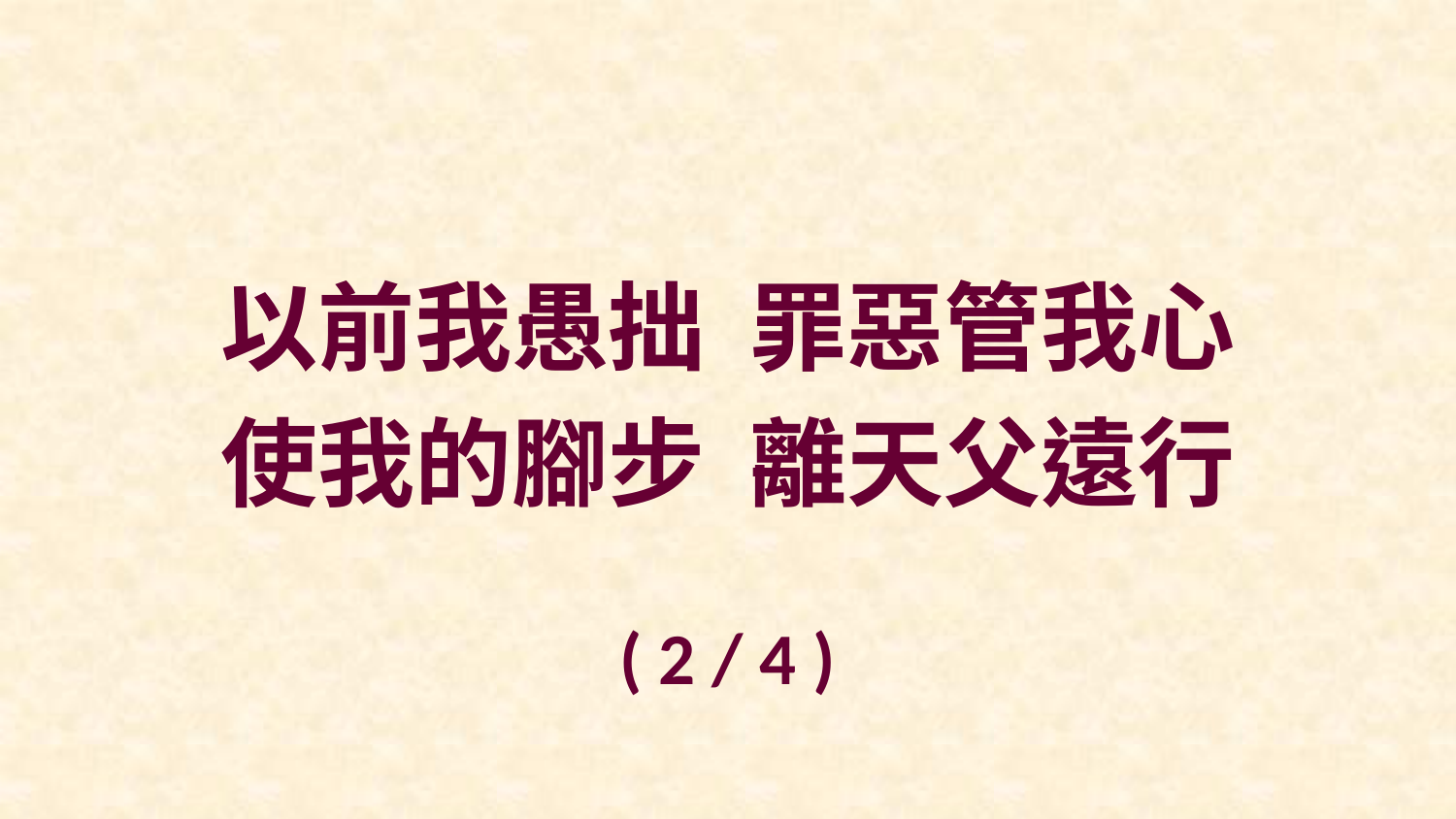

以前我愚拙  罪惡管我心
使我的腳步  離天父遠行
( 2 / 4 )